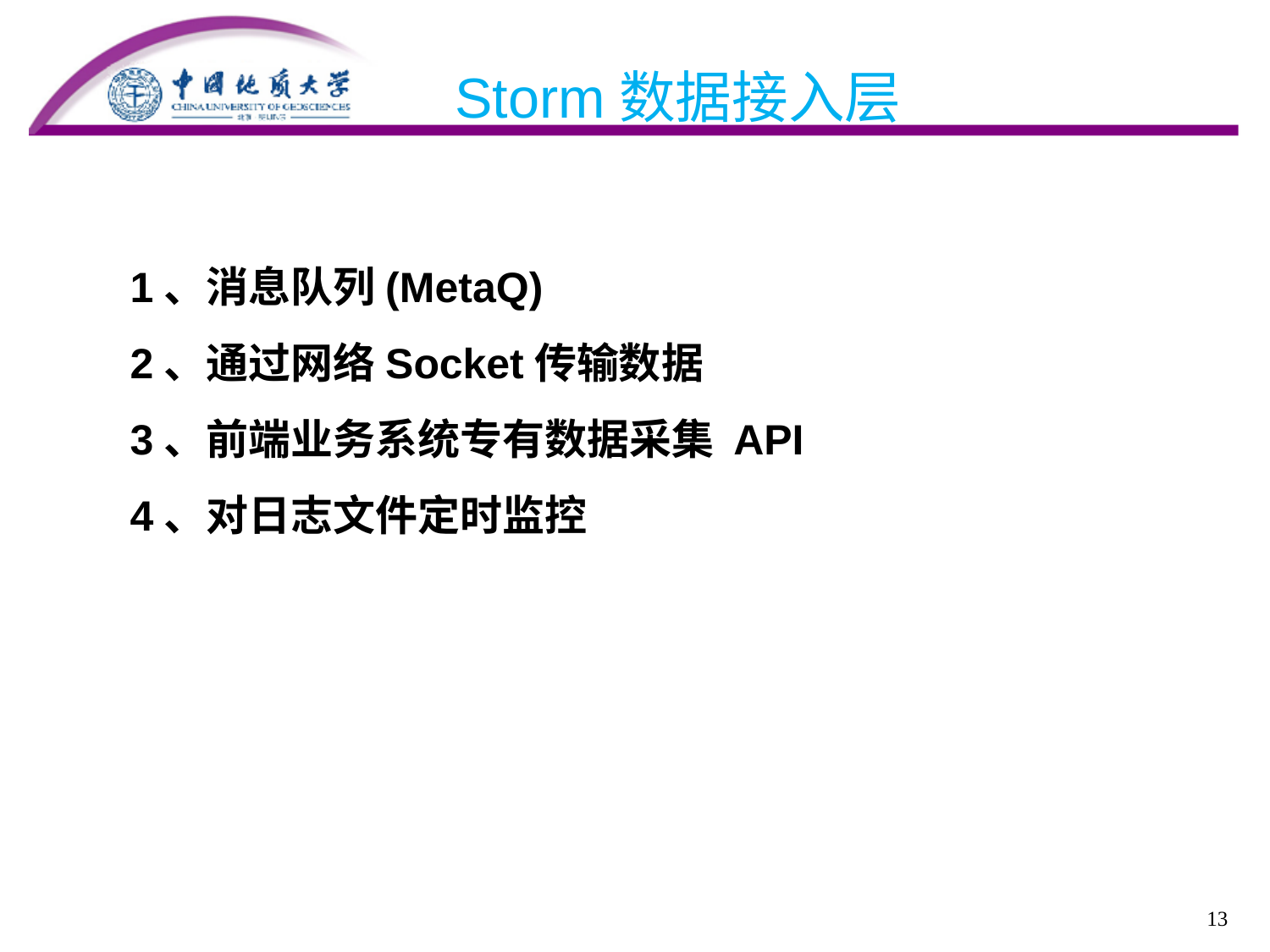

Storm数据接入层
1、消息队列(MetaQ)
2、通过网络Socket传输数据
3、前端业务系统专有数据采集 API
4、对日志文件定时监控